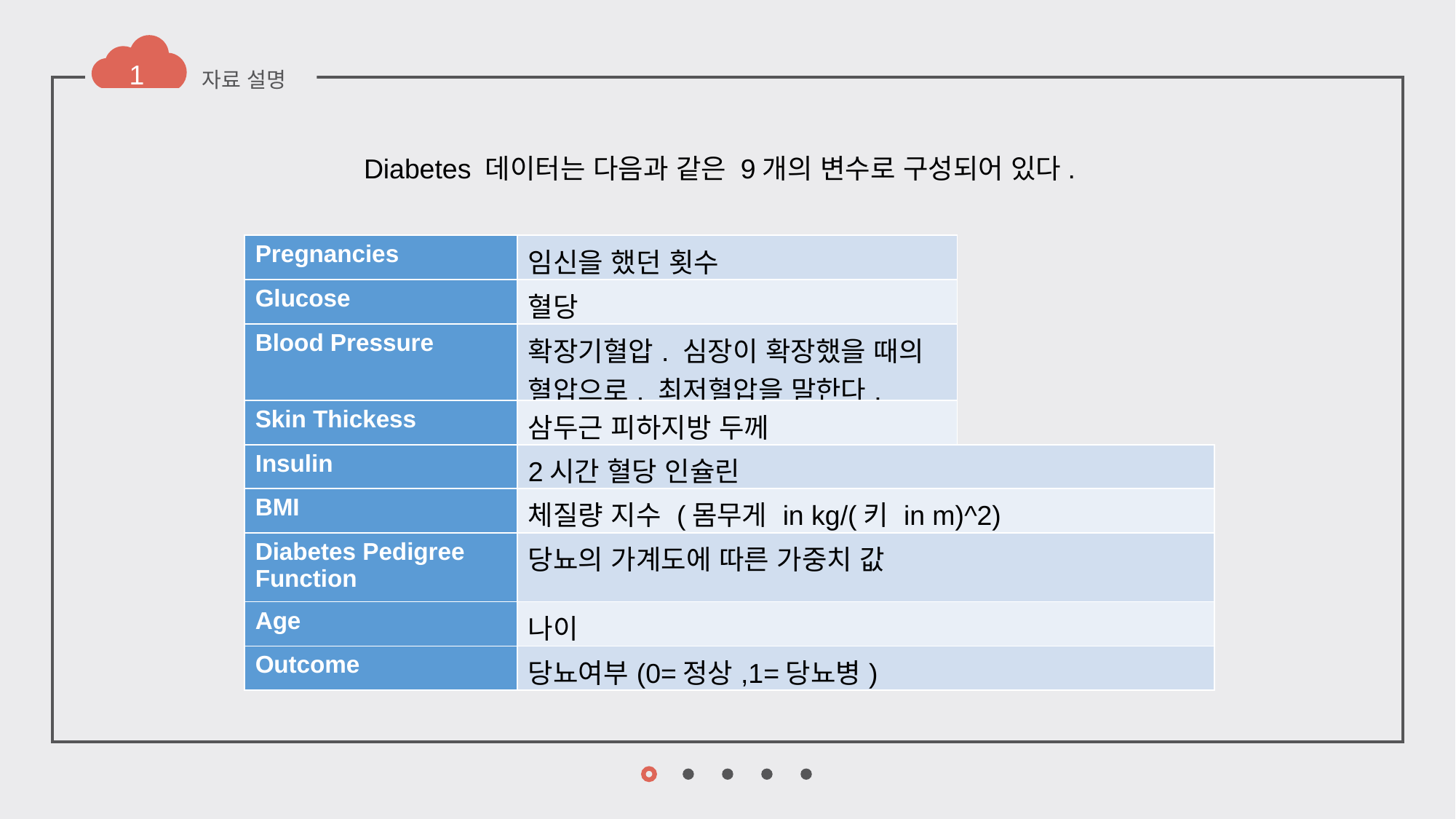

1
자료 설명

Diabetes 데이터는 다음과 같은 9개의 변수로 구성되어 있다.

| Pregnancies | 임신을 했던 횟수 |
| --- | --- |
| Glucose | 혈당 |
| Blood Pressure | 확장기혈압. 심장이 확장했을 때의 혈압으로, 최저혈압을 말한다. |
| Skin Thickess | 삼두근 피하지방 두께 |
| Insulin | 2시간 혈당 인슐린 |
| --- | --- |
| BMI | 체질량 지수 (몸무게 in kg/(키 in m)^2) |
| Diabetes Pedigree Function | 당뇨의 가계도에 따른 가중치 값 |
| Age | 나이 |
| Outcome | 당뇨여부(0=정상,1=당뇨병) |